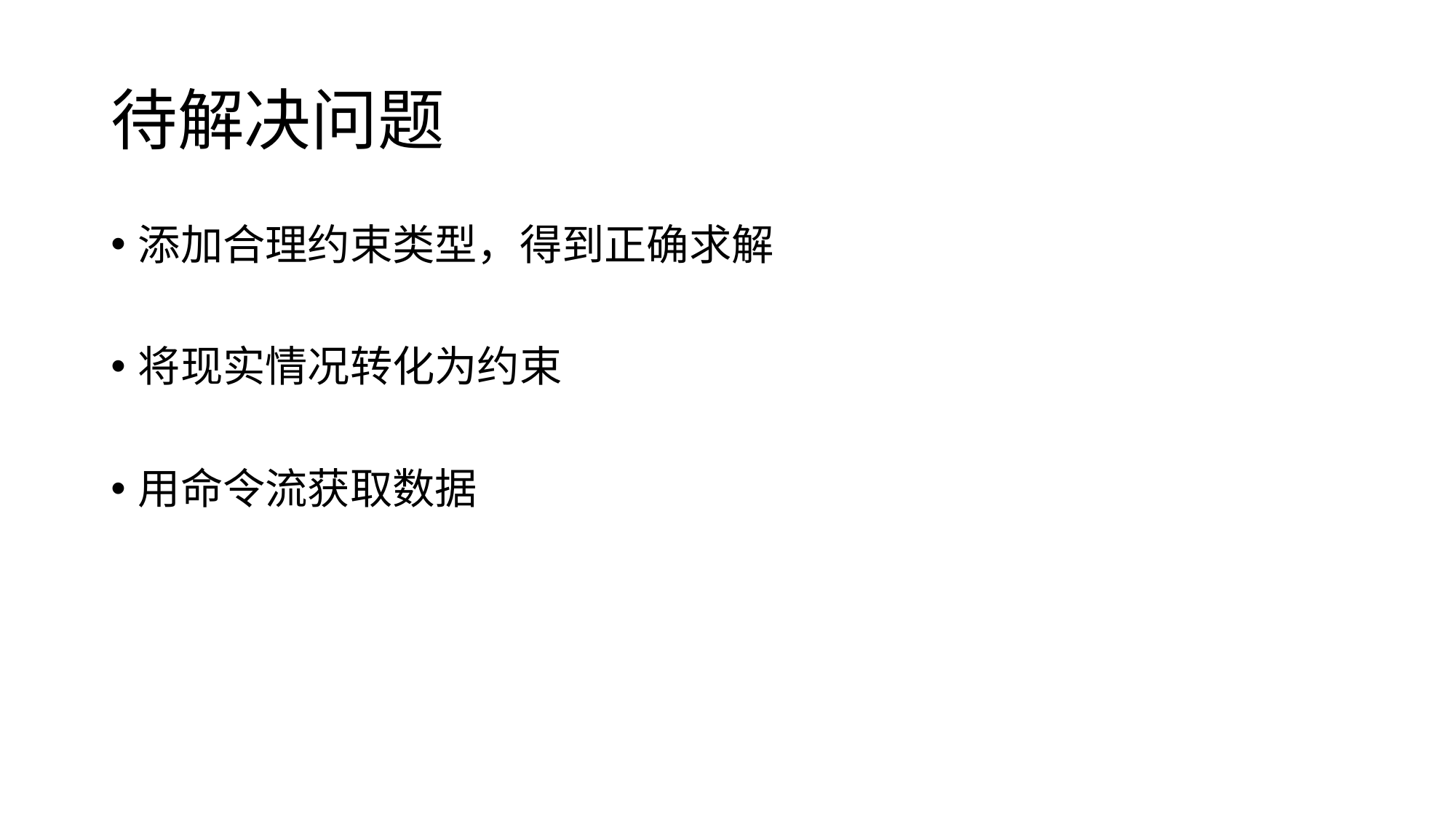

# 待解决问题
添加合理约束类型，得到正确求解

将现实情况转化为约束

用命令流获取数据